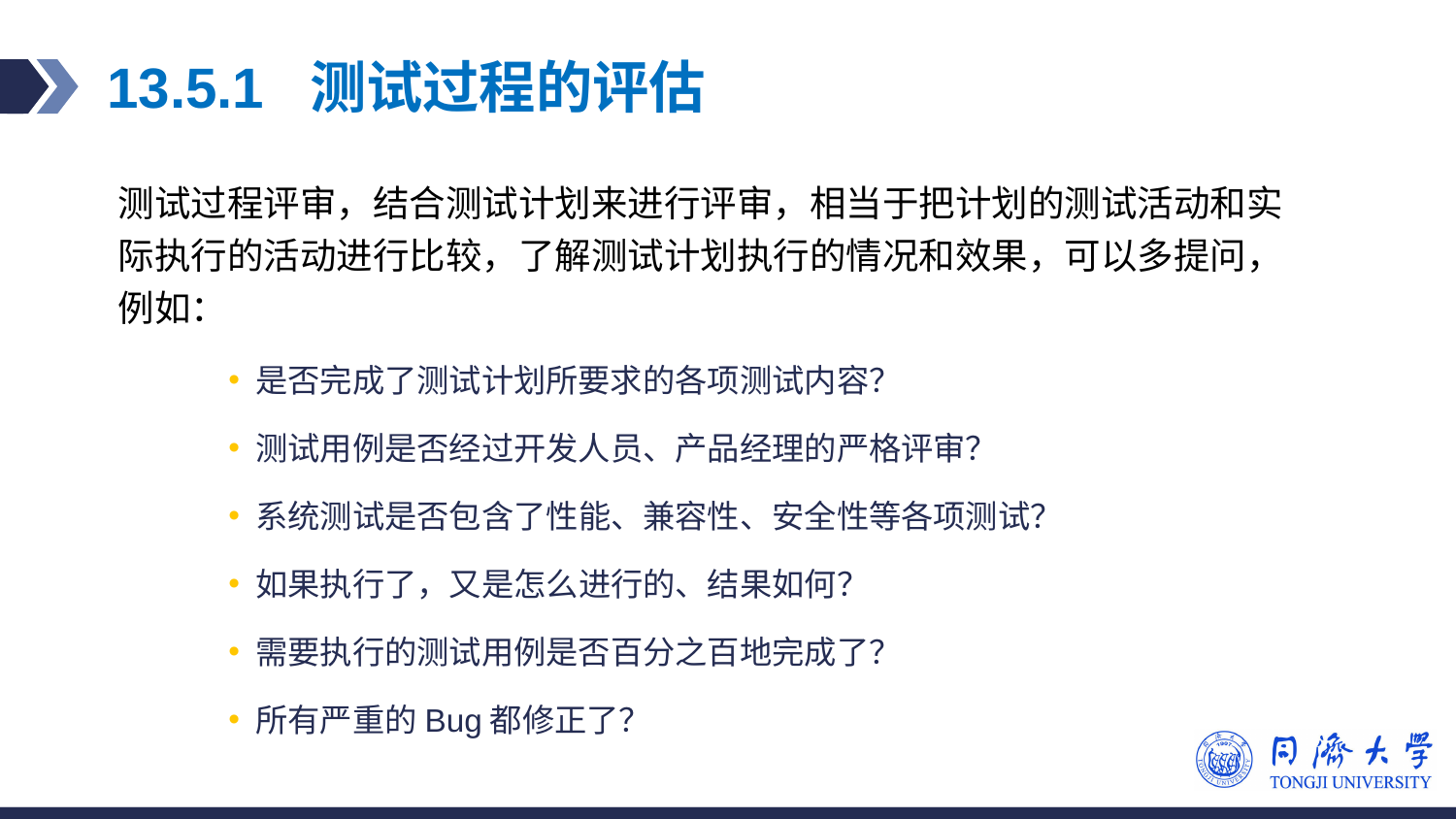

# 13.5.1  测试过程的评估
测试过程评审，结合测试计划来进行评审，相当于把计划的测试活动和实际执行的活动进行比较，了解测试计划执行的情况和效果，可以多提问，例如：
是否完成了测试计划所要求的各项测试内容？
测试用例是否经过开发人员、产品经理的严格评审？
系统测试是否包含了性能、兼容性、安全性等各项测试？
如果执行了，又是怎么进行的、结果如何？
需要执行的测试用例是否百分之百地完成了？
所有严重的Bug都修正了？